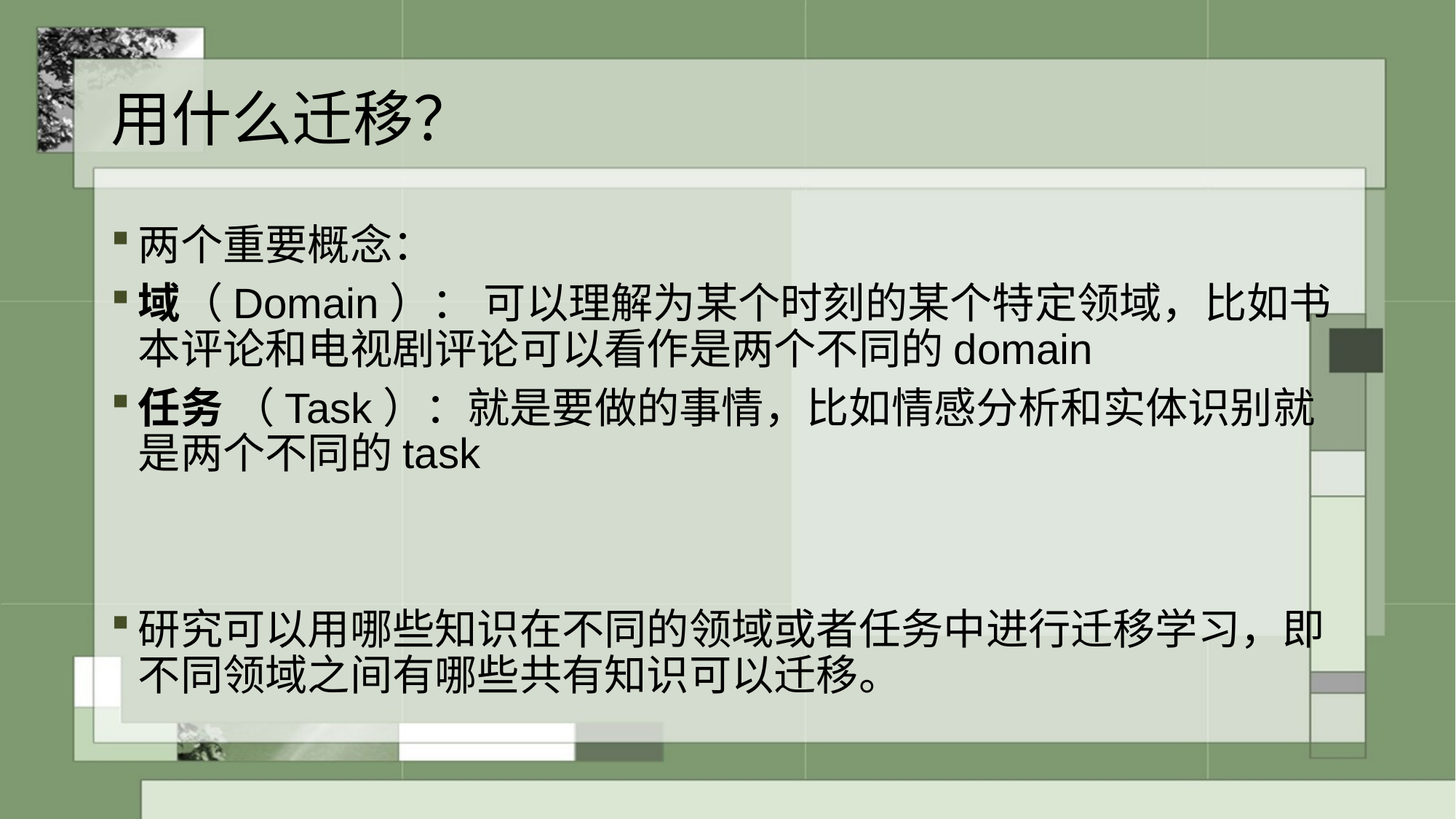

# 用什么迁移？
两个重要概念：
域（Domain）： 可以理解为某个时刻的某个特定领域，比如书本评论和电视剧评论可以看作是两个不同的domain
任务 （Task）：就是要做的事情，比如情感分析和实体识别就是两个不同的task

研究可以用哪些知识在不同的领域或者任务中进行迁移学习，即不同领域之间有哪些共有知识可以迁移。